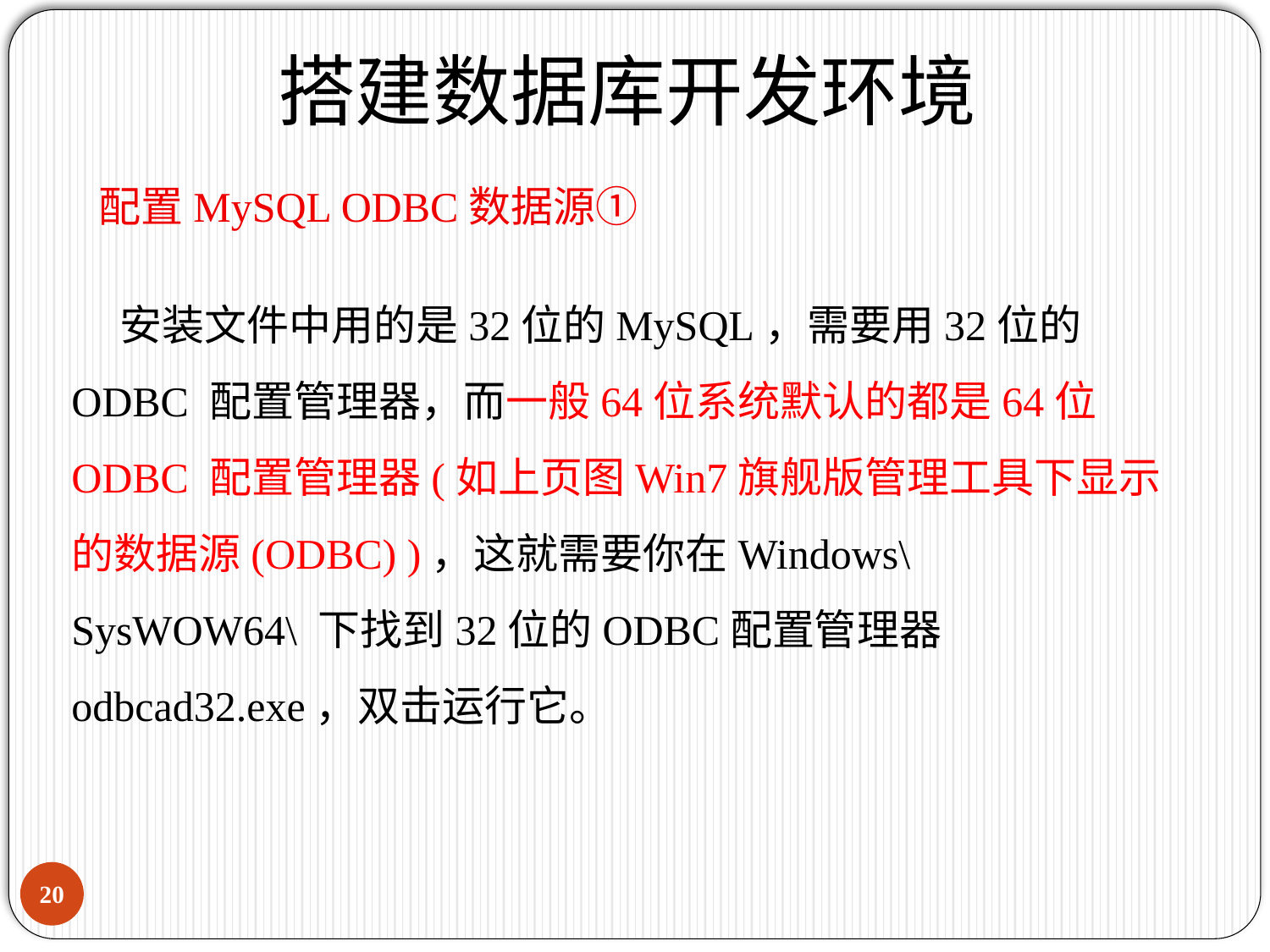

搭建数据库开发环境
配置MySQL ODBC数据源①
    安装文件中用的是32位的MySQL，需要用32位的ODBC 配置管理器，而一般64位系统默认的都是64位ODBC 配置管理器(如上页图Win7旗舰版管理工具下显示的数据源(ODBC) )，这就需要你在Windows\SysWOW64\ 下找到32位的ODBC配置管理器 odbcad32.exe，双击运行它。
20